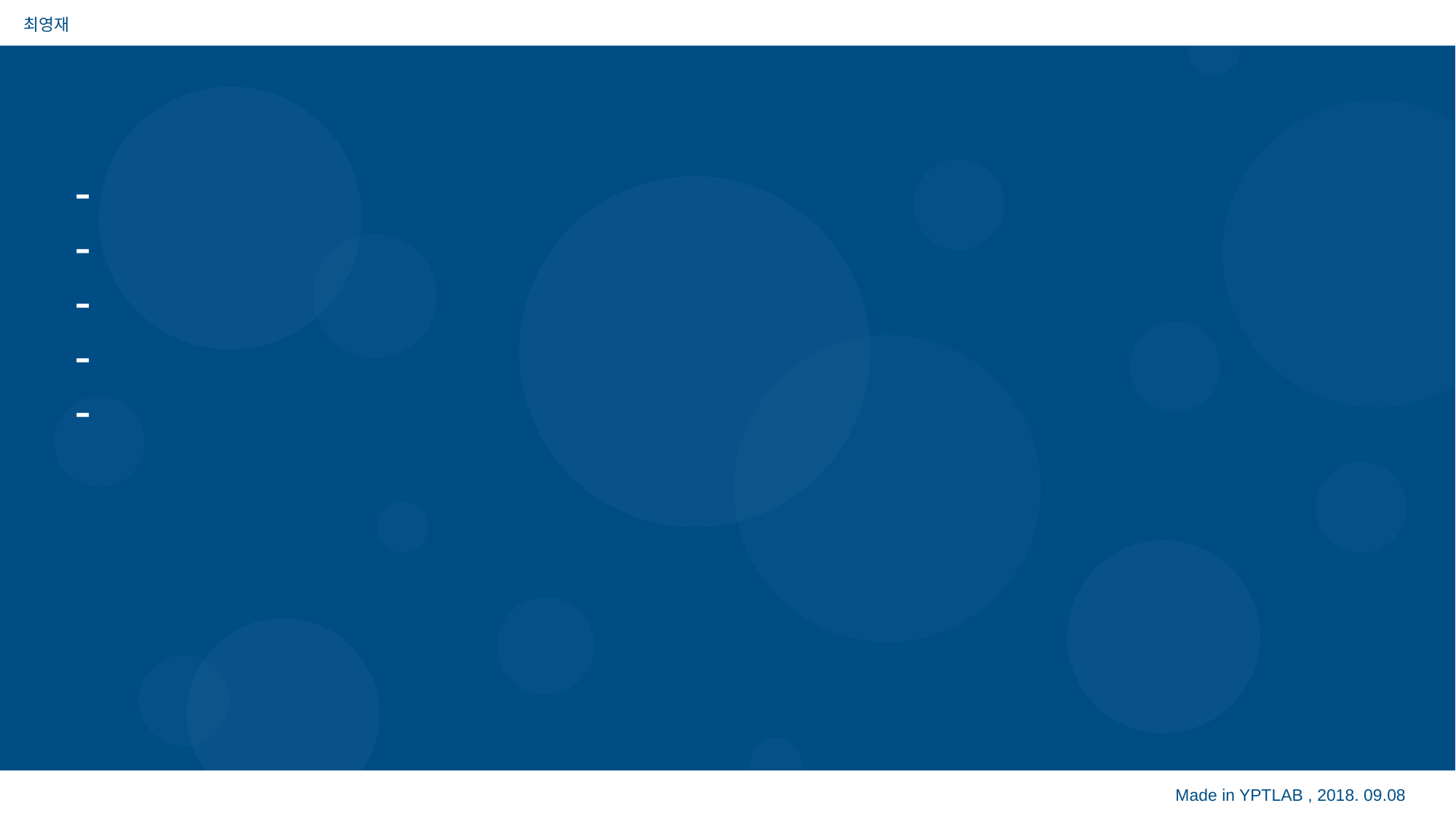

최영재

	.
04. ALGORITHM
동물 정보 API(or exel)를 이용해서, GRAPH를 생성한다.
GRAPH의 N(Node)는 동물 병원 E(Edge) N-N`사의 연결
Edge들은 N에서 반경 Xkm까지 있는 N`들과 connect
Edge들의 Weight는 N-N`의 거리
My location이 추가되었을 때, shortest search를 이용해 최단 병원과, 그 병원에서 가까운 병원을 찾아준다.
Made in YPTLAB , 2018. 09.08